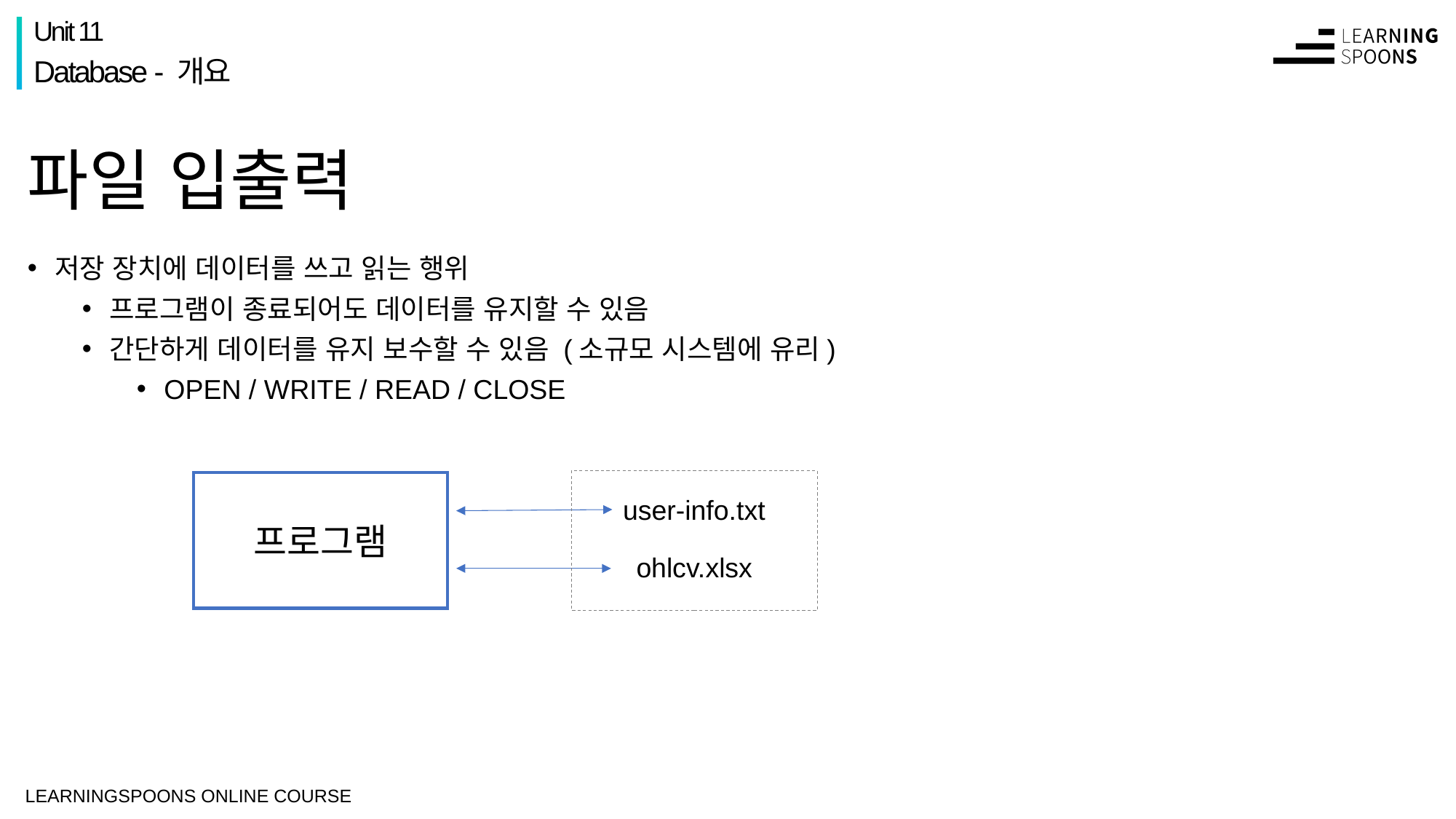

Unit 11
Database - 개요
# 파일 입출력
저장 장치에 데이터를 쓰고 읽는 행위
프로그램이 종료되어도 데이터를 유지할 수 있음
간단하게 데이터를 유지 보수할 수 있음 (소규모 시스템에 유리)
OPEN / WRITE / READ / CLOSE

프로그램
user-info.txt
ohlcv.xlsx